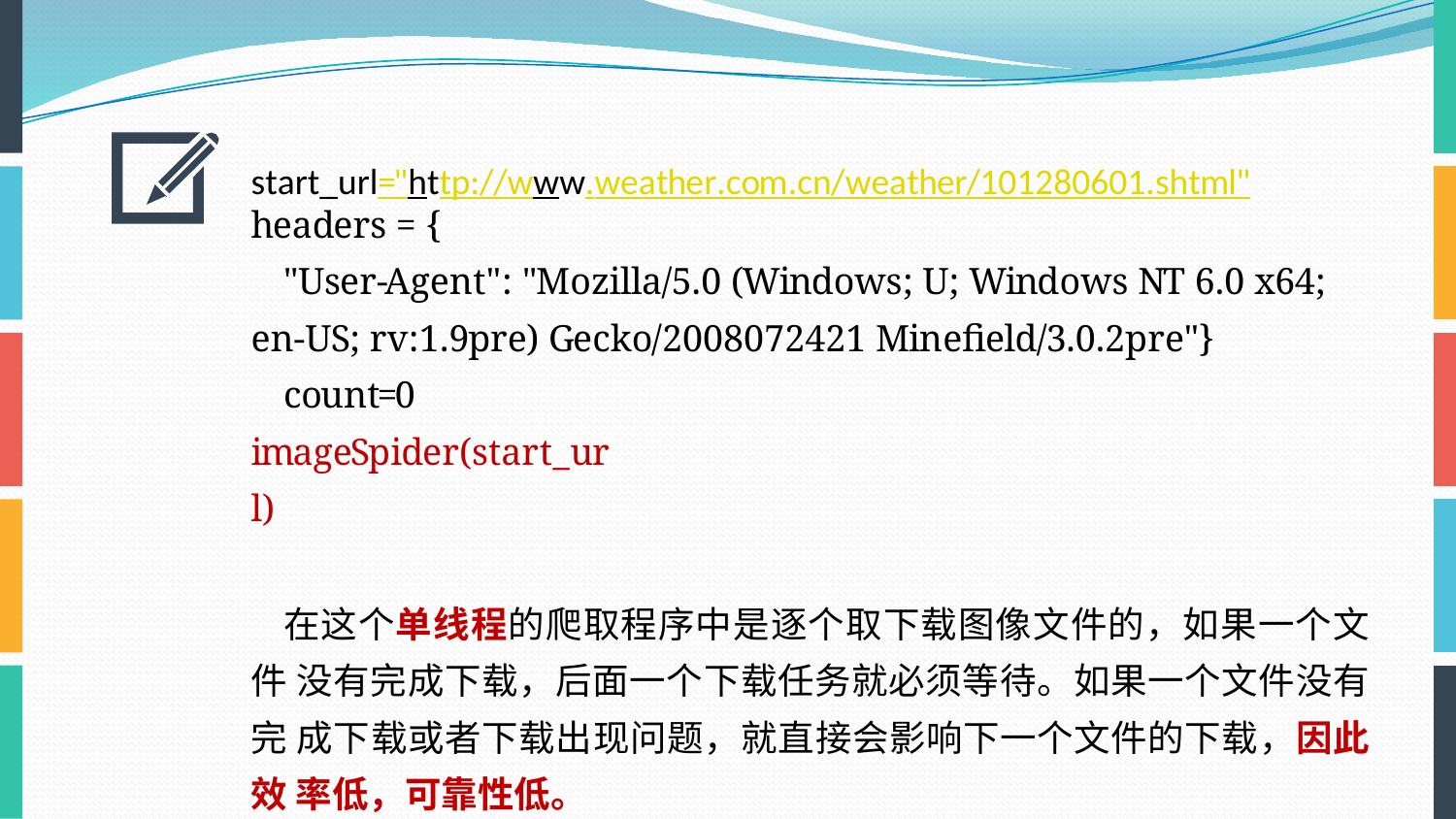

start_url="http://www.weather.com.cn/weather/101280601.shtml"

headers = {
"User-Agent": "Mozilla/5.0 (Windows; U; Windows NT 6.0 x64; en-US; rv:1.9pre) Gecko/2008072421 Minefield/3.0.2pre"}
count=0 imageSpider(start_url)

在这个单线程的爬取程序中是逐个取下载图像文件的，如果一个文件 没有完成下载，后面一个下载任务就必须等待。如果一个文件没有完 成下载或者下载出现问题，就直接会影响下一个文件的下载，因此效 率低，可靠性低。